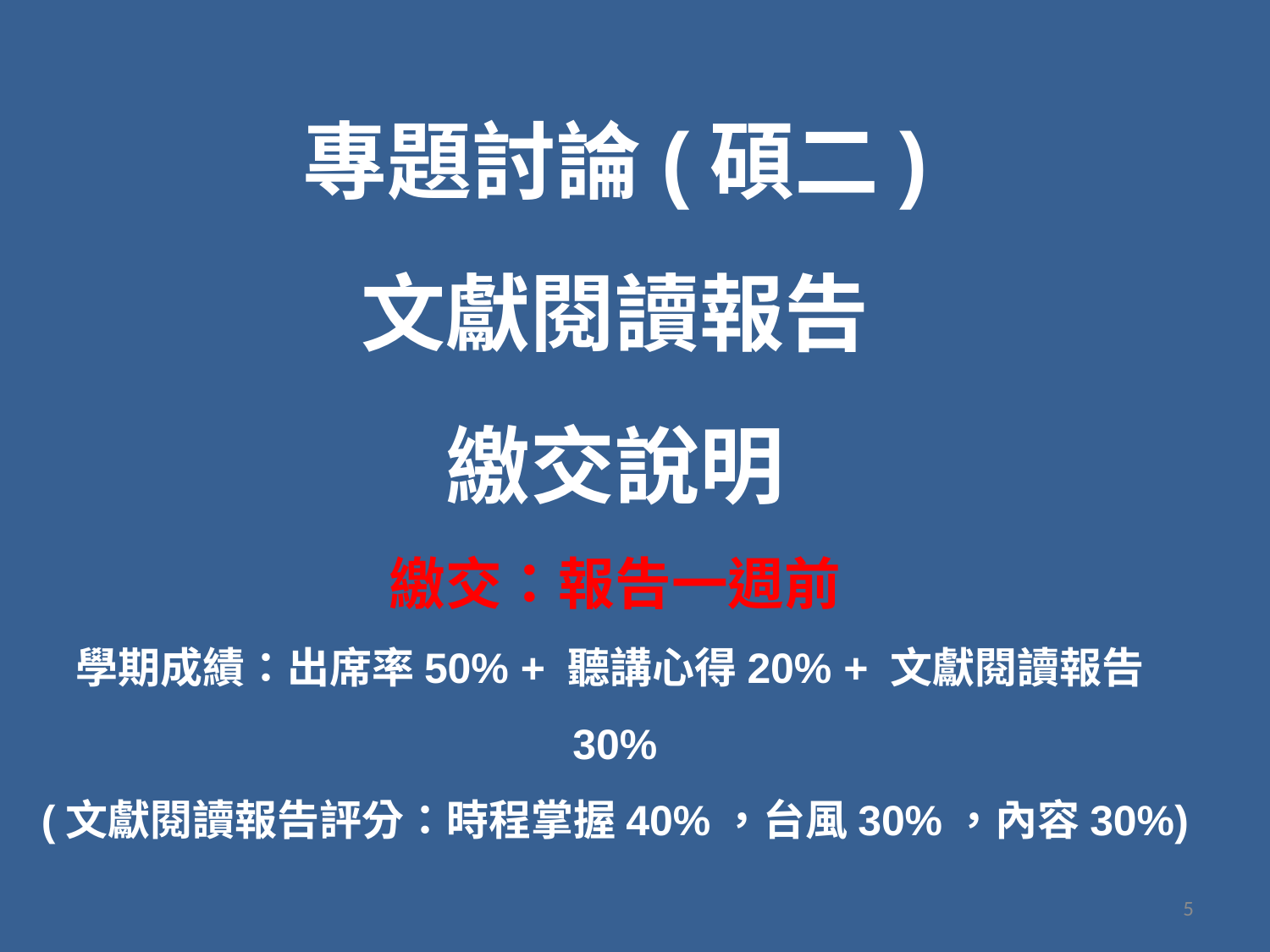

# 專題討論(碩二) 文獻閱讀報告 繳交說明 繳交：報告一週前 學期成績：出席率50% + 聽講心得20% + 文獻閱讀報告30% (文獻閱讀報告評分：時程掌握40%，台風30%，內容30%)
5